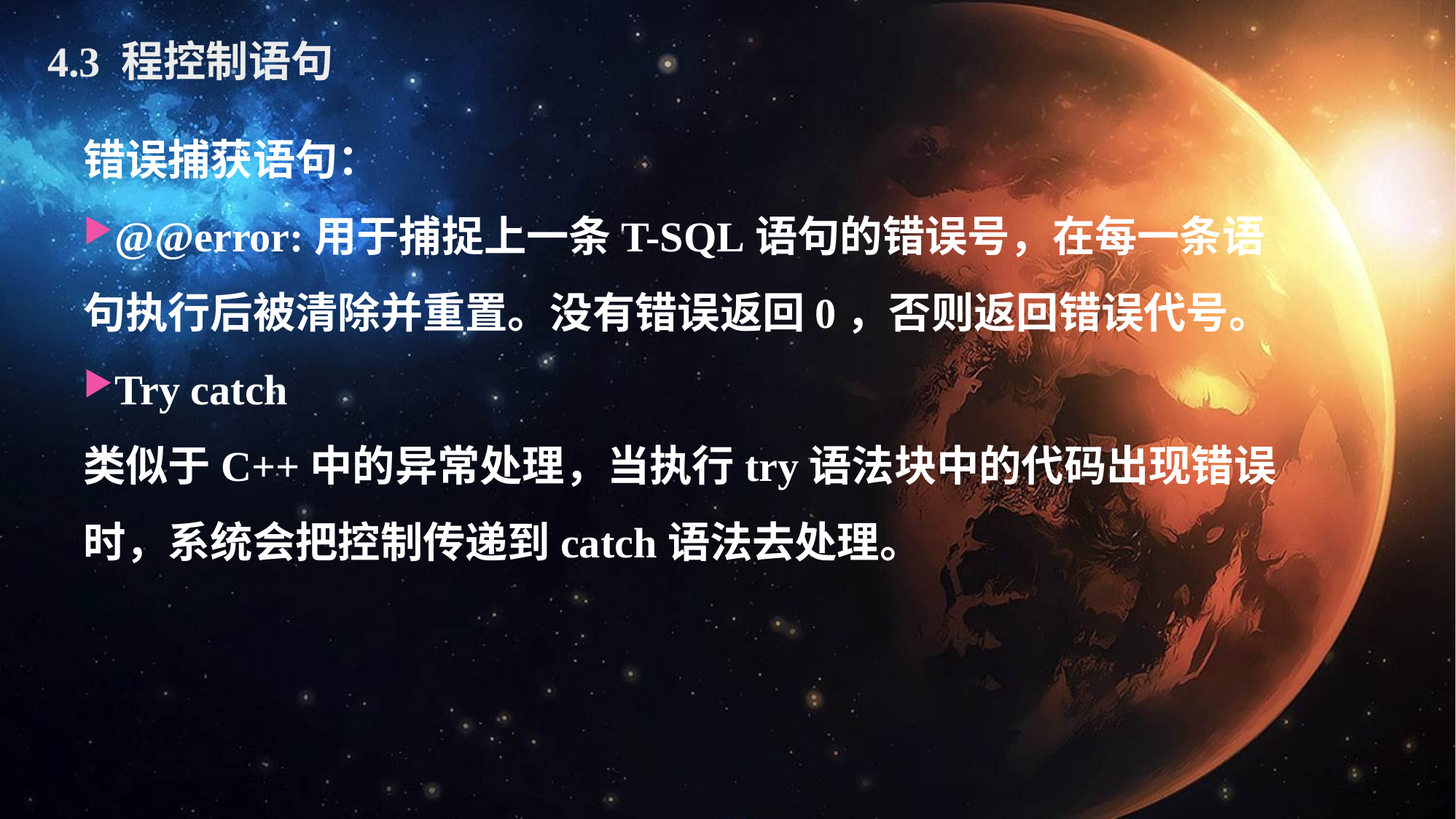

4.3 程控制语句
错误捕获语句：
@@error:用于捕捉上一条T-SQL语句的错误号，在每一条语句执行后被清除并重置。没有错误返回0，否则返回错误代号。
Try catch
类似于C++中的异常处理，当执行try语法块中的代码出现错误时，系统会把控制传递到catch语法去处理。